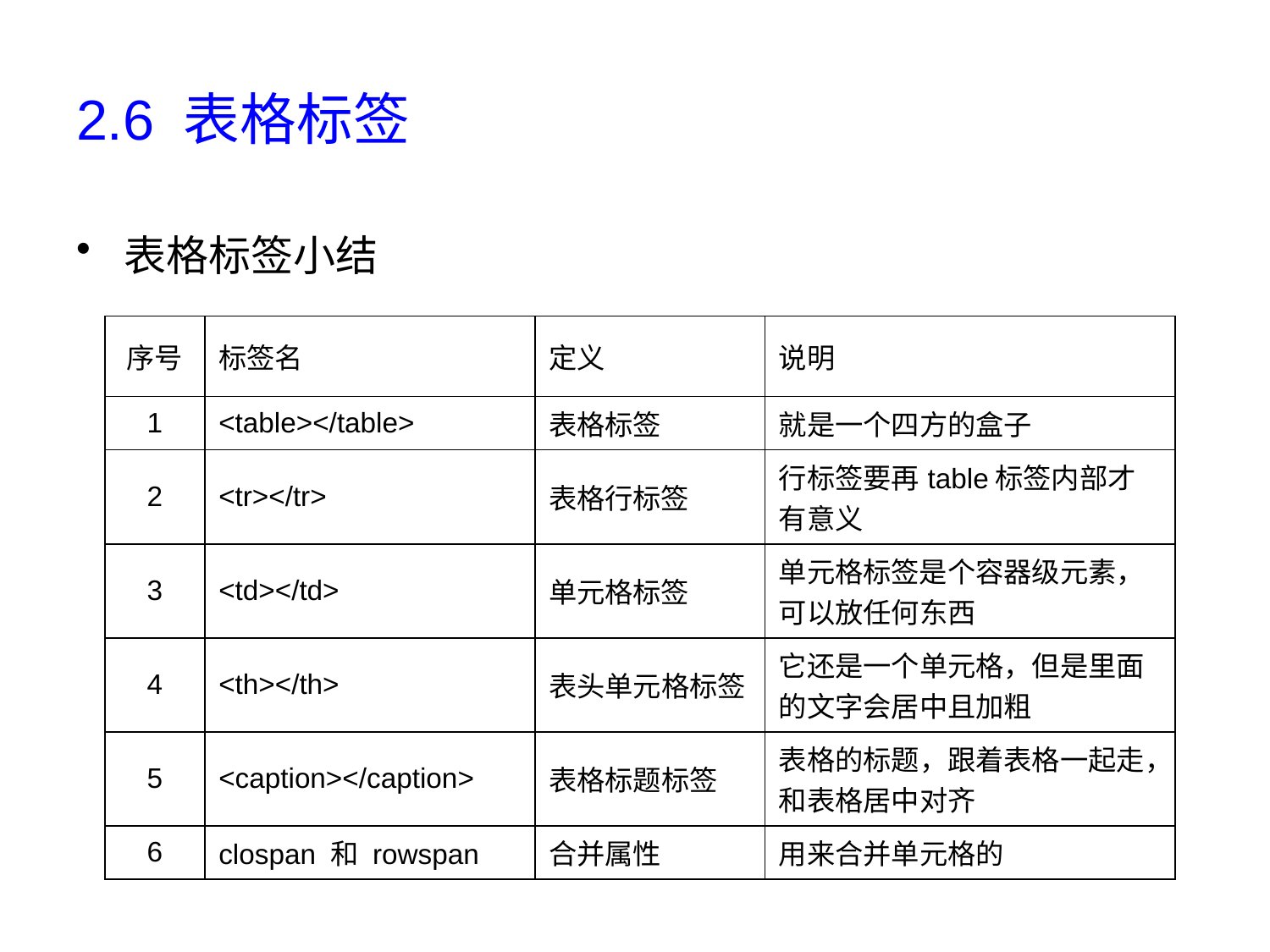

# 2.6 表格标签
表格标签小结
| 序号 | 标签名 | 定义 | 说明 |
| --- | --- | --- | --- |
| 1 | <table></table> | 表格标签 | 就是一个四方的盒子 |
| 2 | <tr></tr> | 表格行标签 | 行标签要再table标签内部才有意义 |
| 3 | <td></td> | 单元格标签 | 单元格标签是个容器级元素，可以放任何东西 |
| 4 | <th></th> | 表头单元格标签 | 它还是一个单元格，但是里面的文字会居中且加粗 |
| 5 | <caption></caption> | 表格标题标签 | 表格的标题，跟着表格一起走，和表格居中对齐 |
| 6 | clospan 和 rowspan | 合并属性 | 用来合并单元格的 |